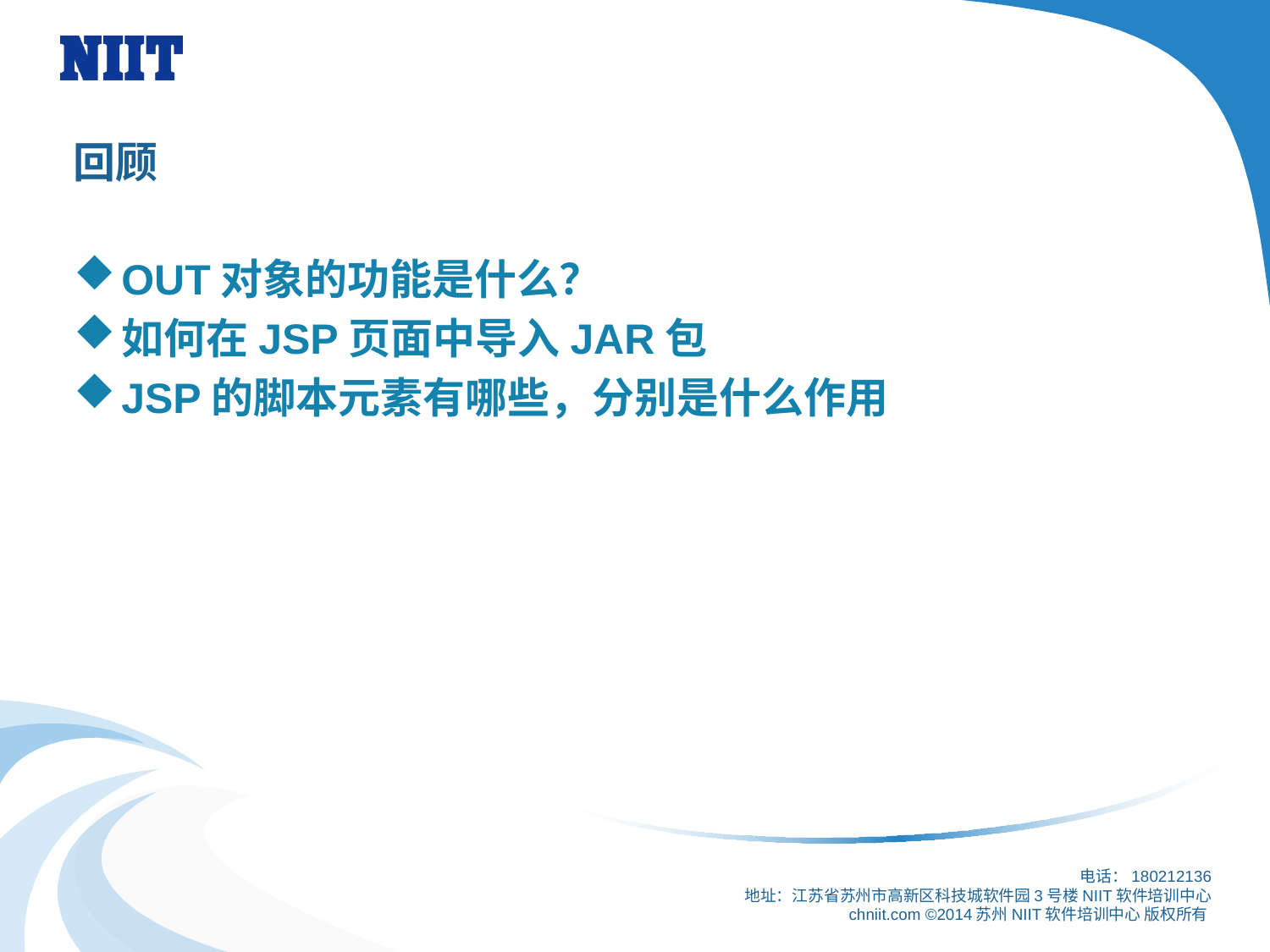

# 回顾
OUT对象的功能是什么？
如何在JSP页面中导入JAR包
JSP的脚本元素有哪些，分别是什么作用